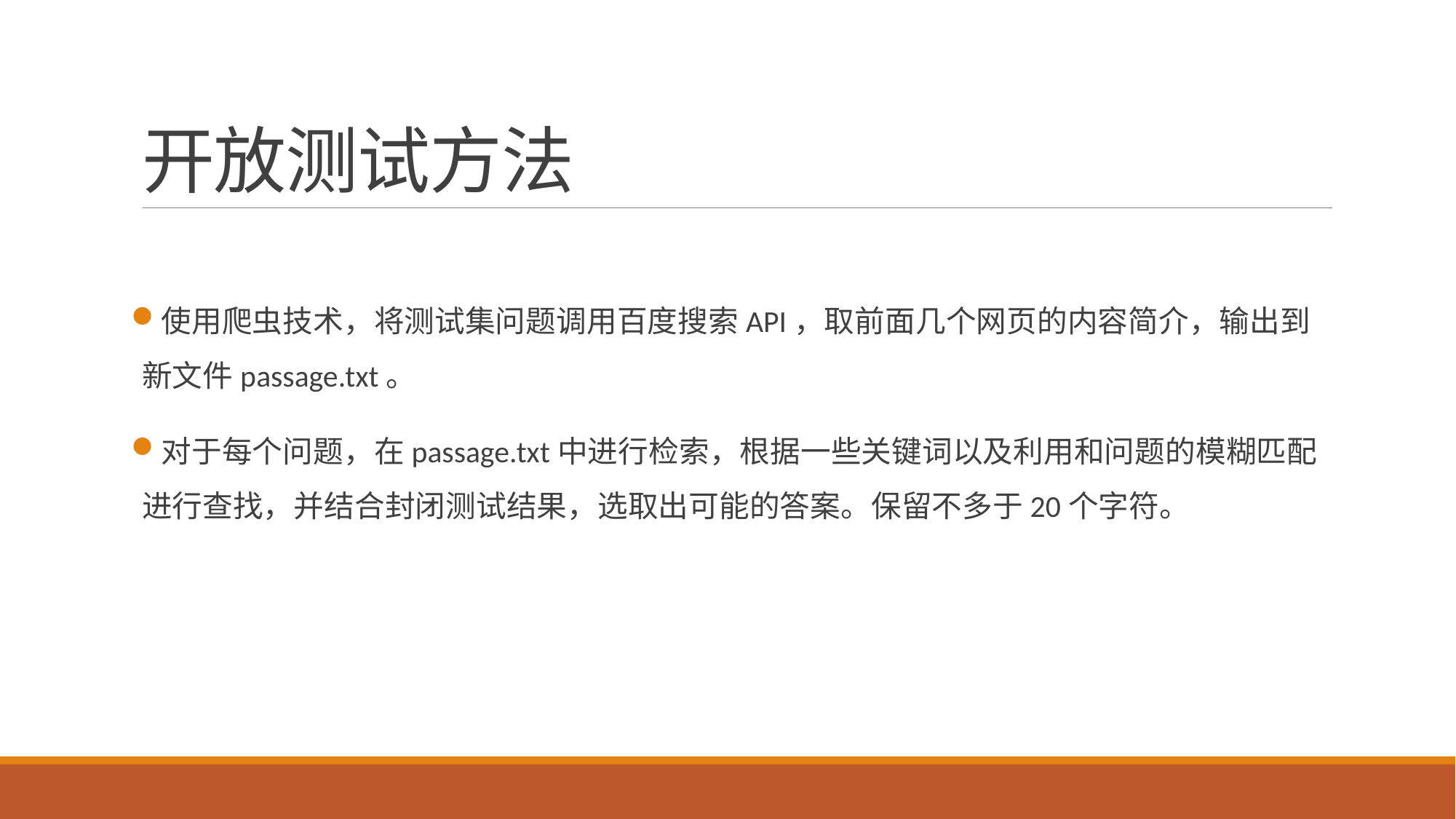

# 开放测试方法

使用爬虫技术，将测试集问题调用百度搜索API，取前面几个网页的内容简介，输出到新文件passage.txt。
对于每个问题，在passage.txt中进行检索，根据一些关键词以及利用和问题的模糊匹配进行查找，并结合封闭测试结果，选取出可能的答案。保留不多于20个字符。